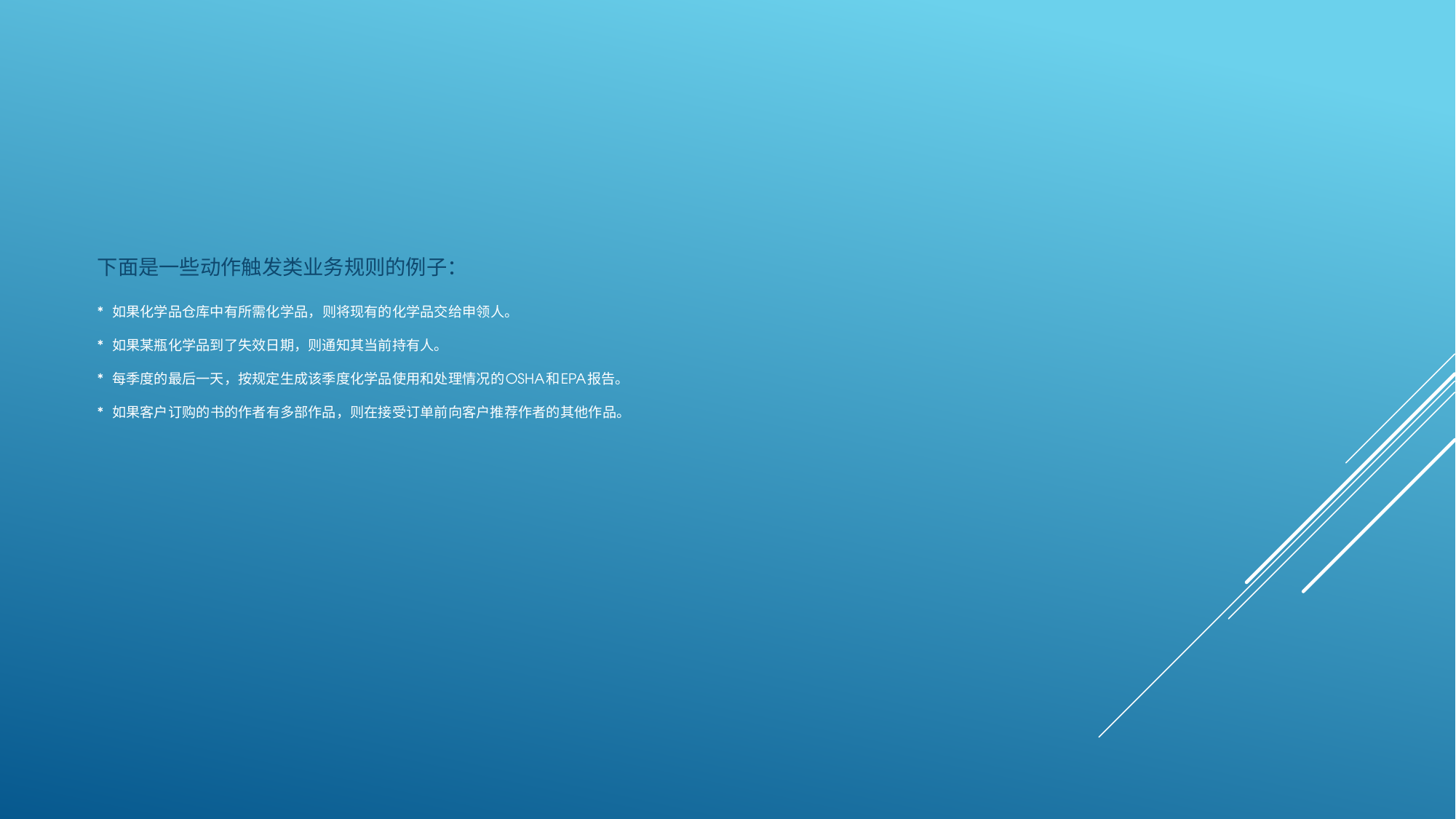

# 下面是一些动作触发类业务规则的例子： *  如果化学品仓库中有所需化学品，则将现有的化学品交给申领人。 *  如果某瓶化学品到了失效日期，则通知其当前持有人。 *  每季度的最后一天，按规定生成该季度化学品使用和处理情况的OSHA和EPA报告。 *  如果客户订购的书的作者有多部作品，则在接受订单前向客户推荐作者的其他作品。